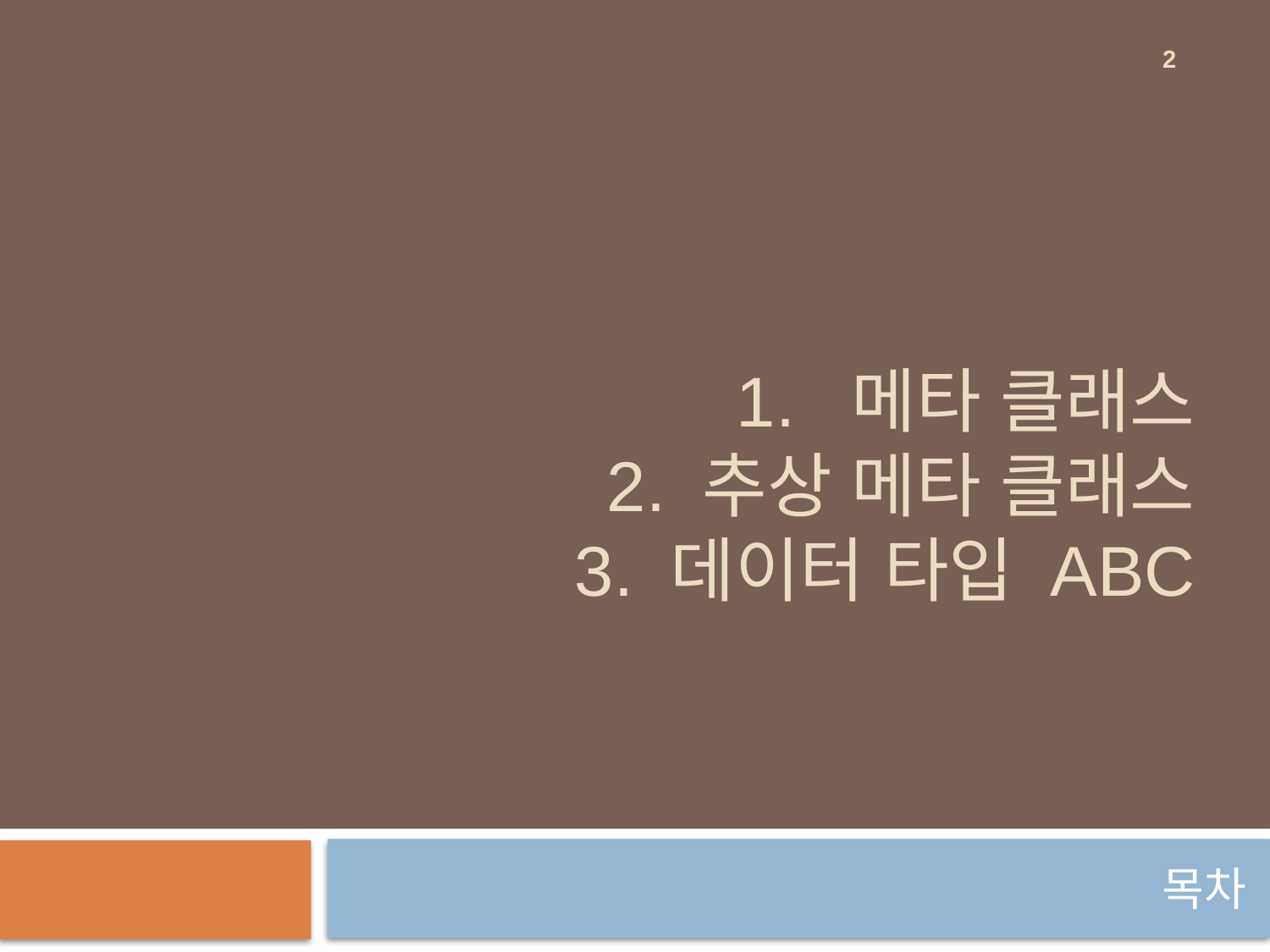

2
# 1.  메타 클래스 2. 추상 메타 클래스 3. 데이터 타입 ABC
목차